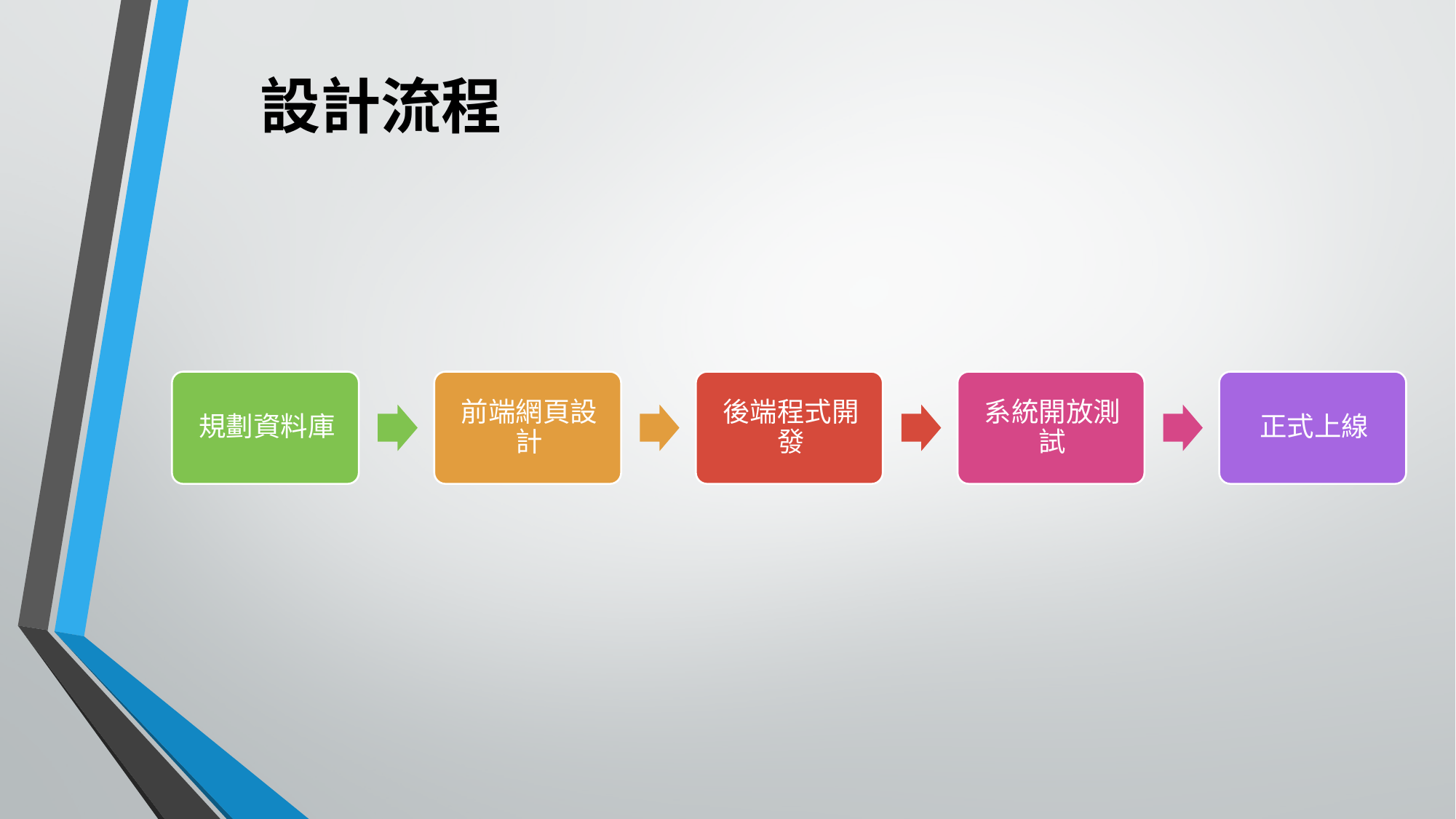

# 設計流程
規劃資料庫

前端網頁設計

後端程式開發

系統開放測試

正式上線